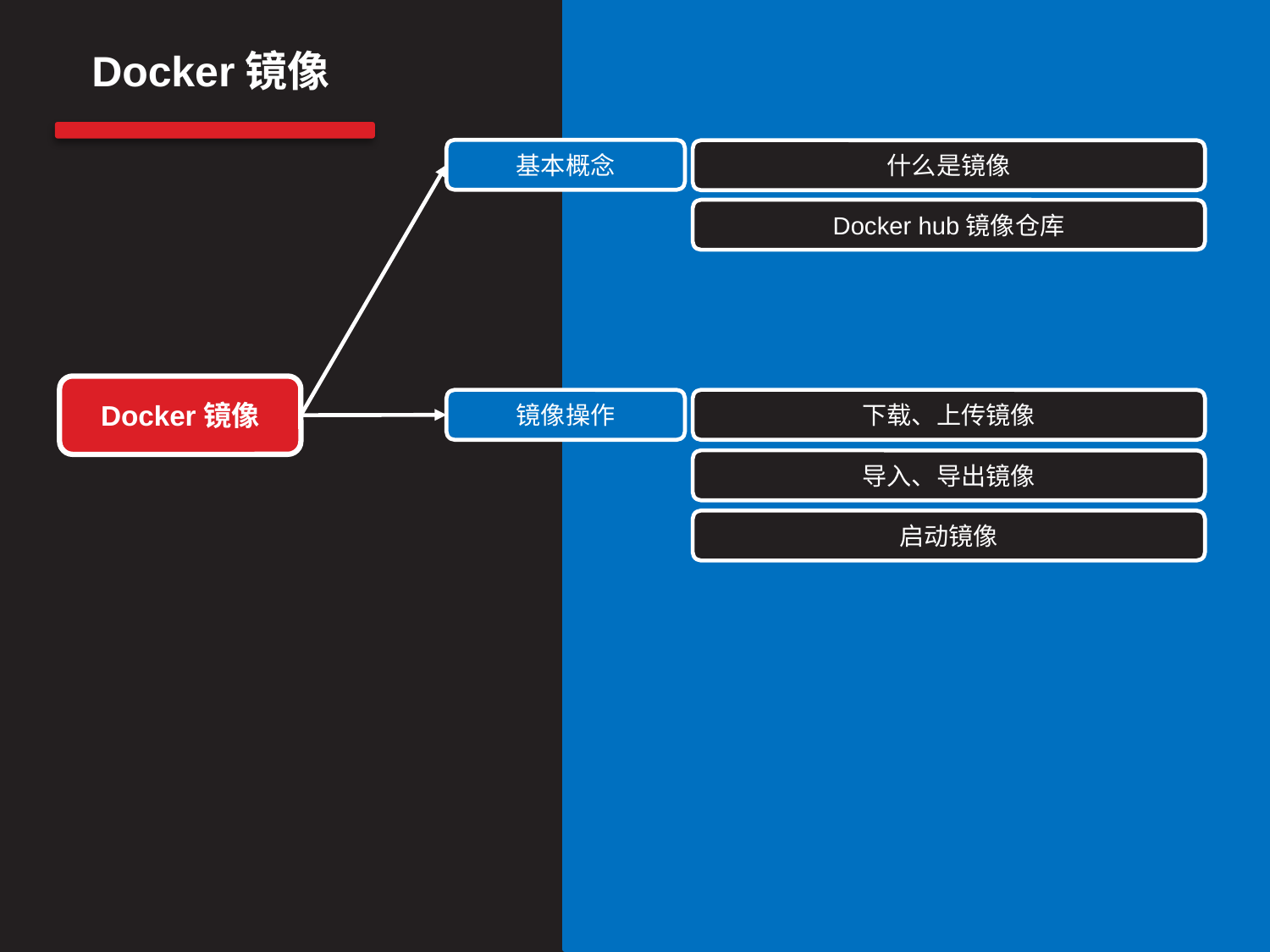

Docker镜像

基本概念
什么是镜像
Docker hub镜像仓库
Docker镜像
镜像操作
下载、上传镜像
导入、导出镜像
启动镜像